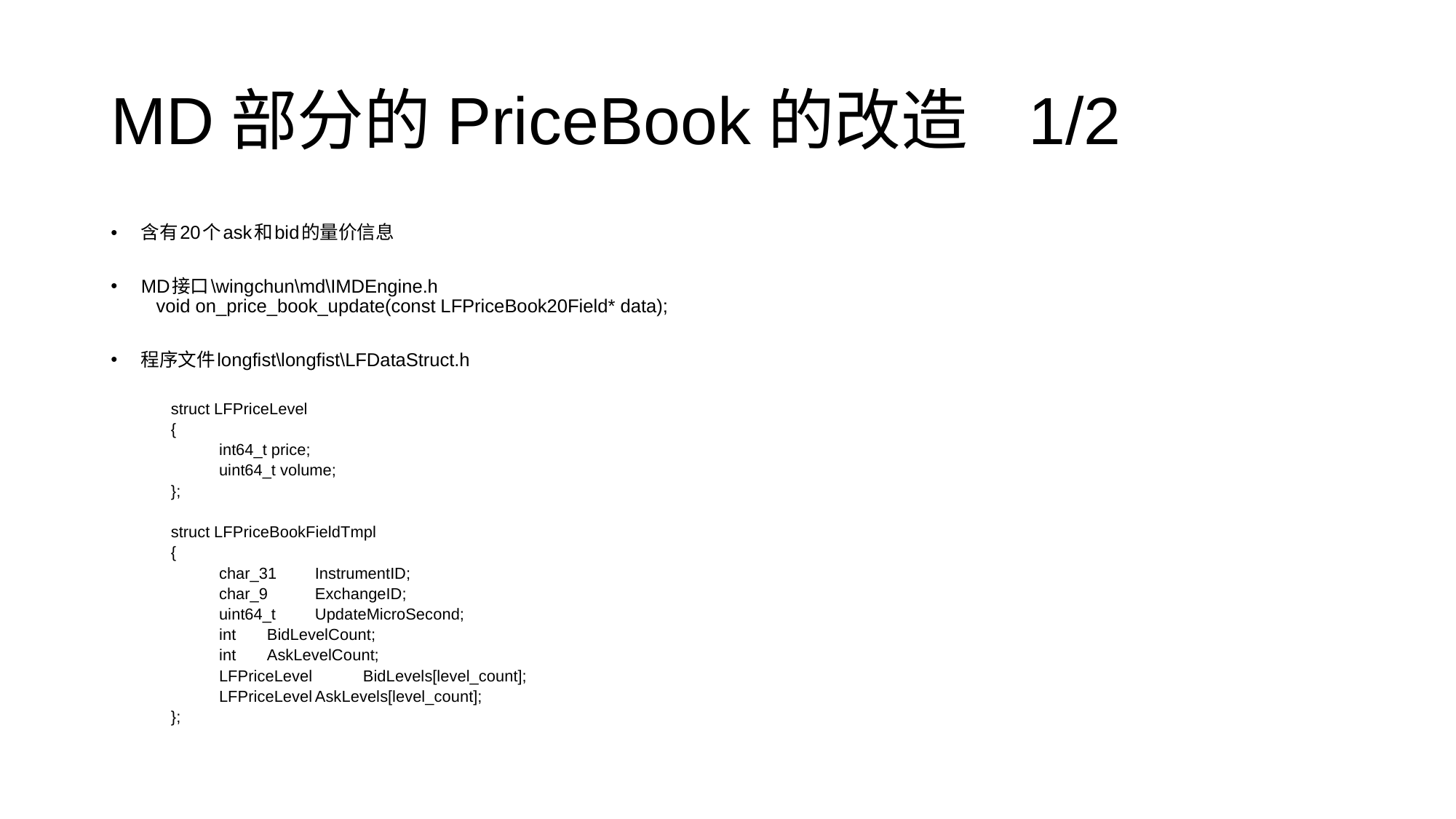

# MD部分的PriceBook的改造   1/2
含有20个ask和bid的量价信息

MD接口\wingchun\md\IMDEngine.h
   void on_price_book_update(const LFPriceBook20Field* data);

程序文件longfist\longfist\LFDataStruct.h

struct LFPriceLevel
{
	int64_t price;
	uint64_t volume;
};

struct LFPriceBookFieldTmpl
{
	char_31  	InstrumentID;
	char_9   	ExchangeID;
	uint64_t      	UpdateMicroSecond;
	int		BidLevelCount;
	int		AskLevelCount;
	LFPriceLevel 	BidLevels[level_count];
	LFPriceLevel	AskLevels[level_count];
};